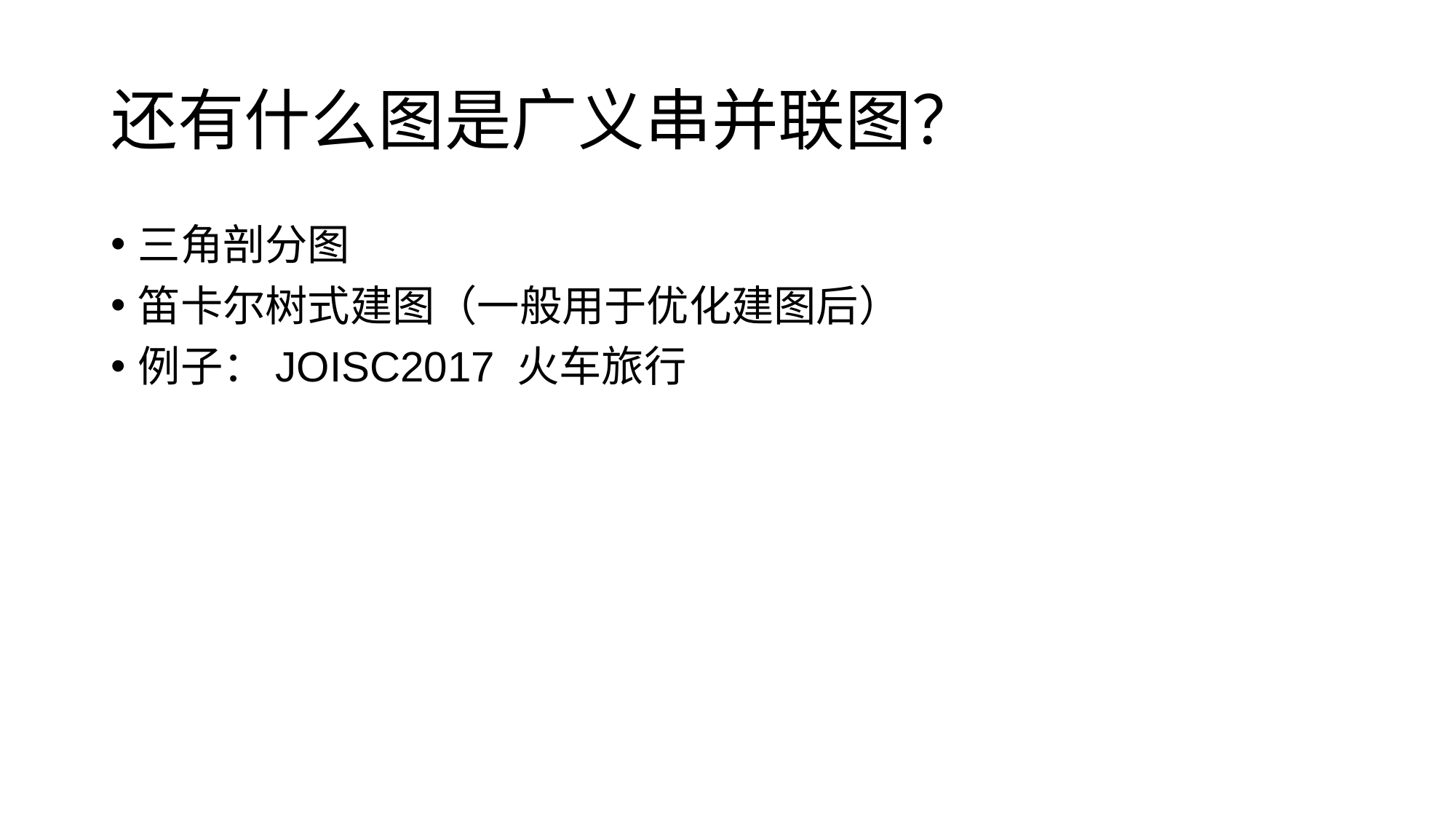

# 还有什么图是广义串并联图？
三角剖分图
笛卡尔树式建图（一般用于优化建图后）
例子：JOISC2017 火车旅行